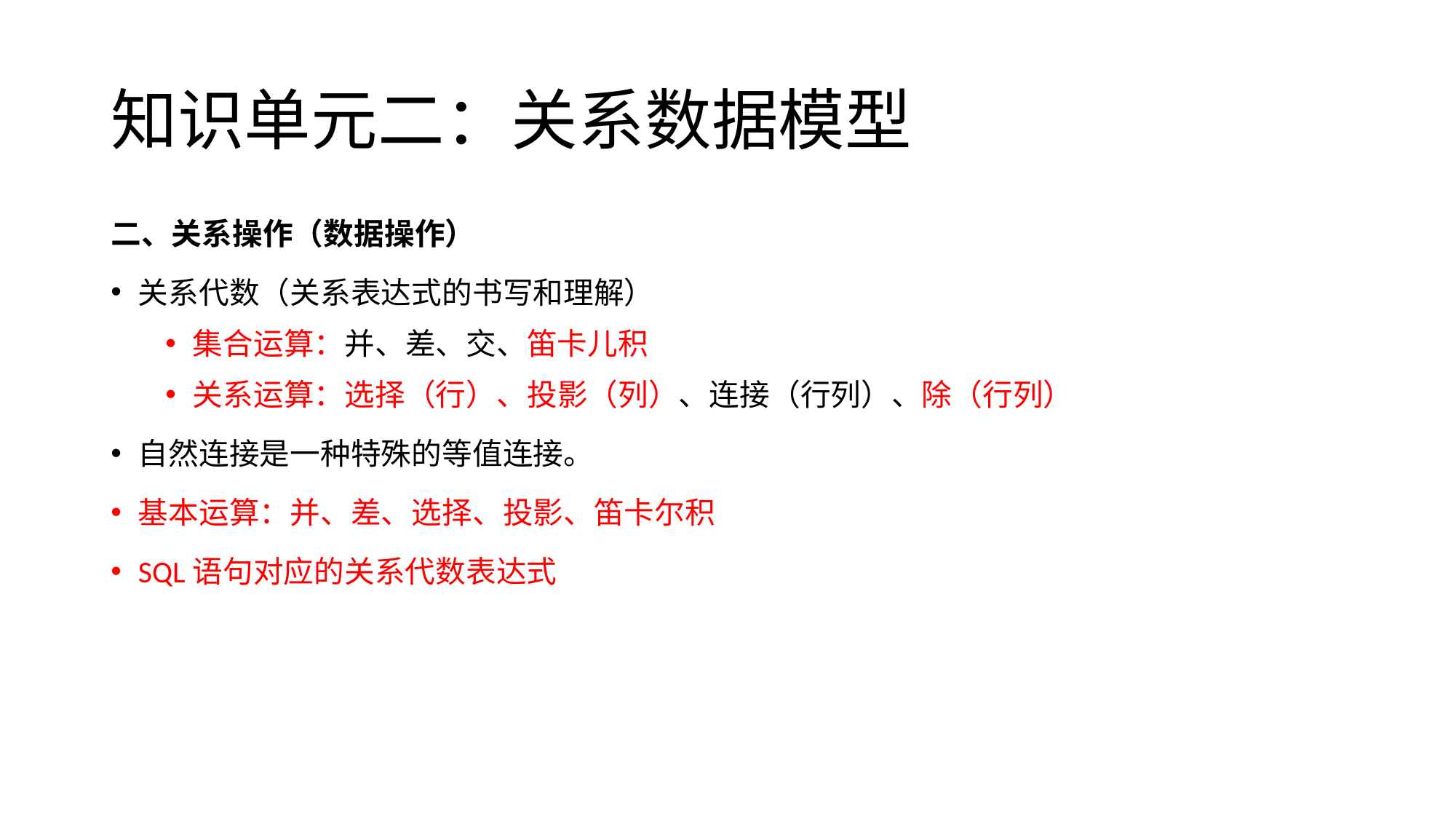

# 知识单元二：关系数据模型
二、关系操作（数据操作）
关系代数（关系表达式的书写和理解）
集合运算：并、差、交、笛卡儿积
关系运算：选择（行）、投影（列）、连接（行列）、除（行列）
自然连接是一种特殊的等值连接。
基本运算：并、差、选择、投影、笛卡尔积
SQL语句对应的关系代数表达式